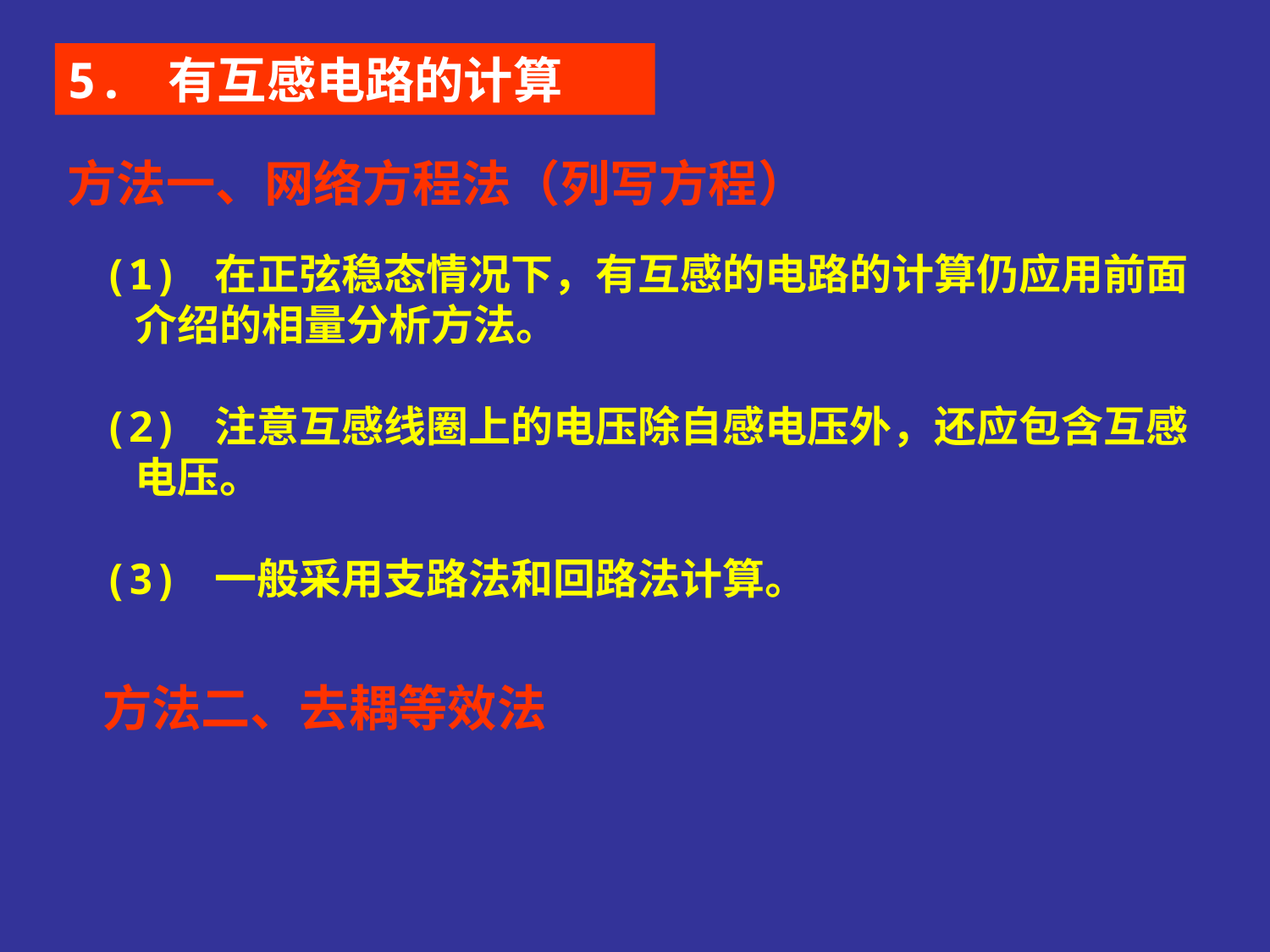

5. 有互感电路的计算
方法一、网络方程法（列写方程）
 (1) 在正弦稳态情况下，有互感的电路的计算仍应用前面
     介绍的相量分析方法。

 (2) 注意互感线圈上的电压除自感电压外，还应包含互感
     电压。

 (3) 一般采用支路法和回路法计算。
方法二、去耦等效法